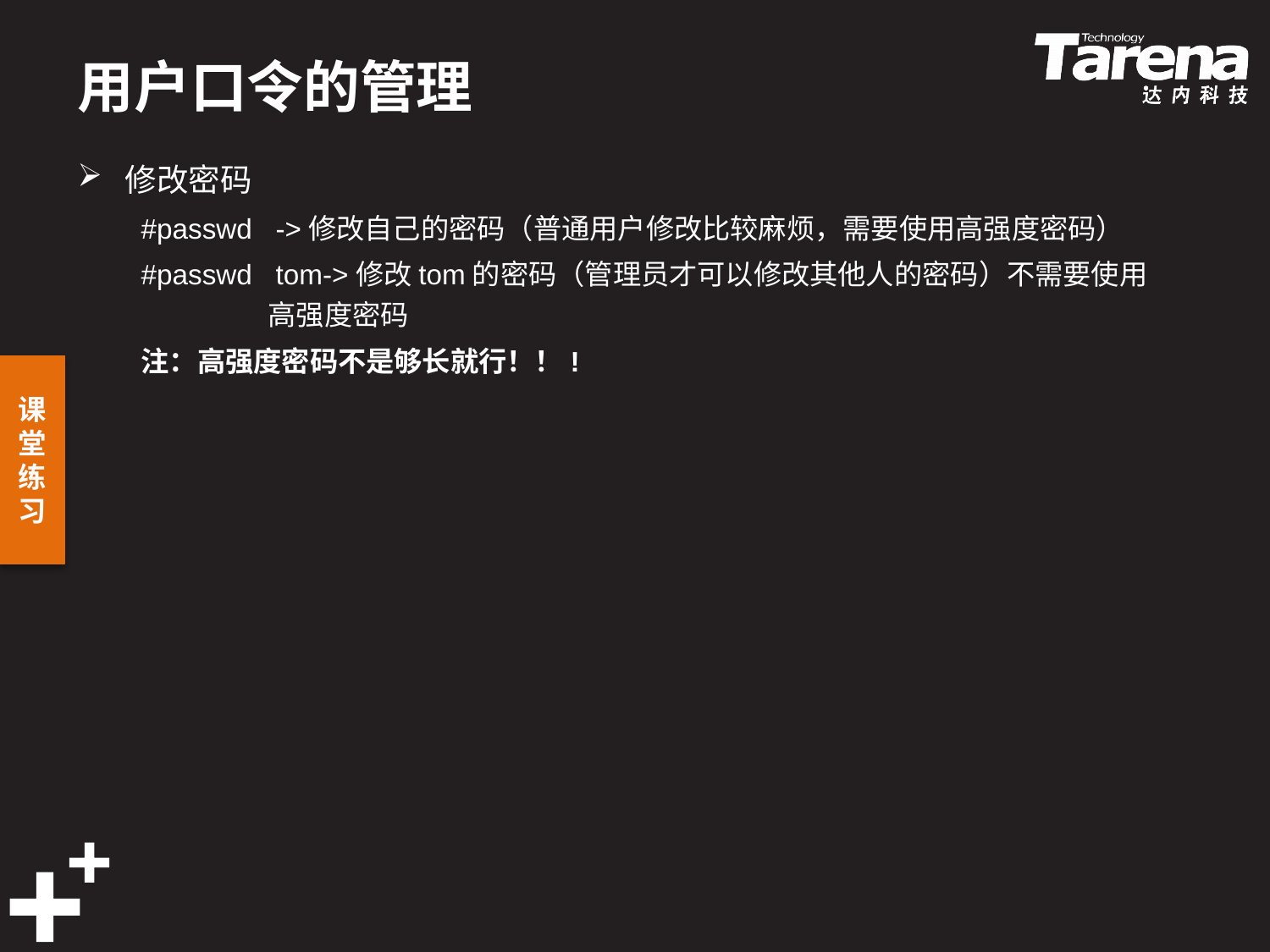

# 用户口令的管理
修改密码
#passwd   ->修改自己的密码（普通用户修改比较麻烦，需要使用高强度密码）
#passwd   tom->修改tom的密码（管理员才可以修改其他人的密码）不需要使用		高强度密码
注：高强度密码不是够长就行！！!